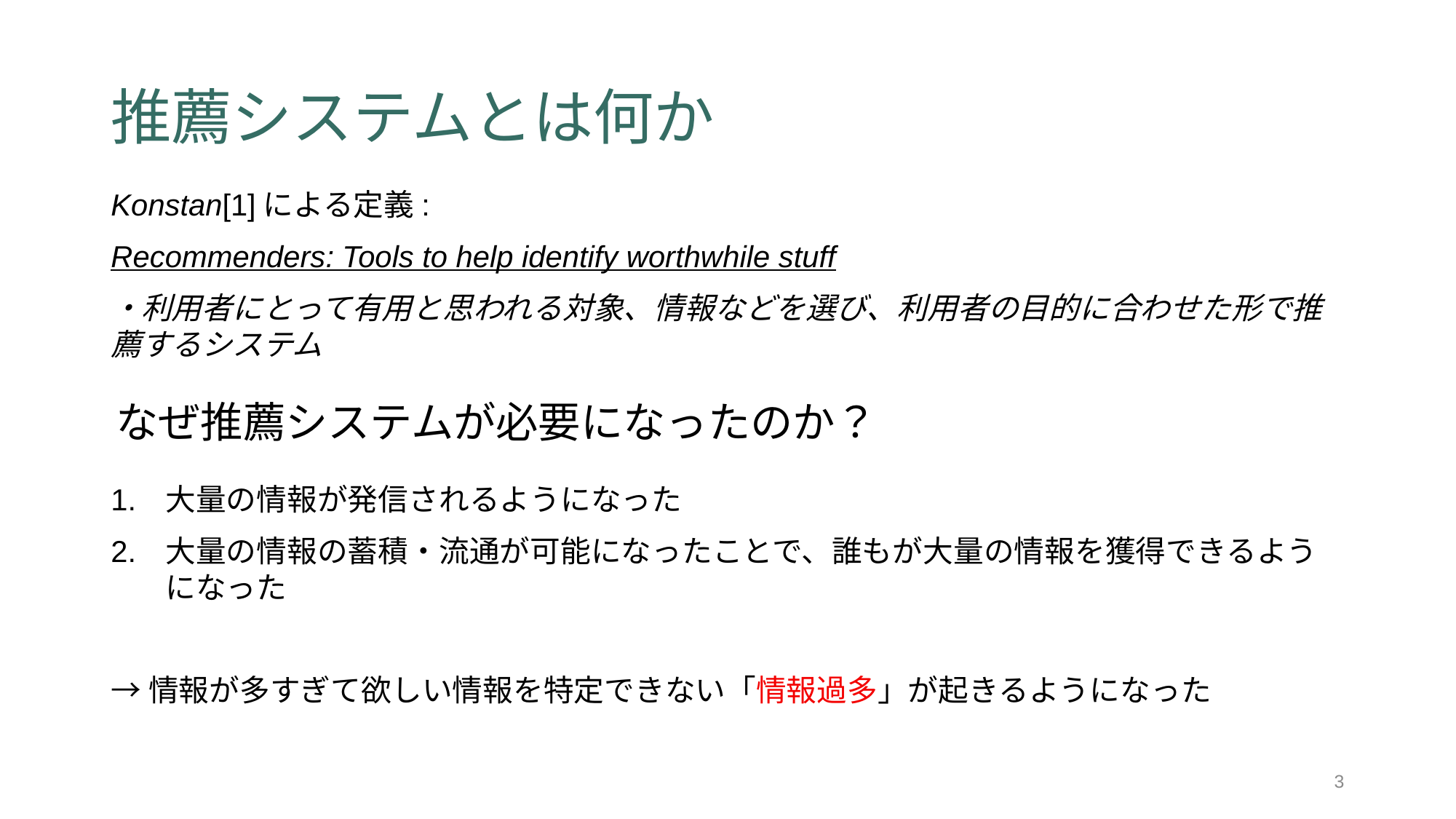

# 推薦システムとは何か
Konstan[1]による定義:
Recommenders: Tools to help identify worthwhile stuff
・利用者にとって有用と思われる対象、情報などを選び、利用者の目的に合わせた形で推薦するシステム

大量の情報が発信されるようになった
大量の情報の蓄積・流通が可能になったことで、誰もが大量の情報を獲得できるようになった

→情報が多すぎて欲しい情報を特定できない「情報過多」が起きるようになった
なぜ推薦システムが必要になったのか？
3